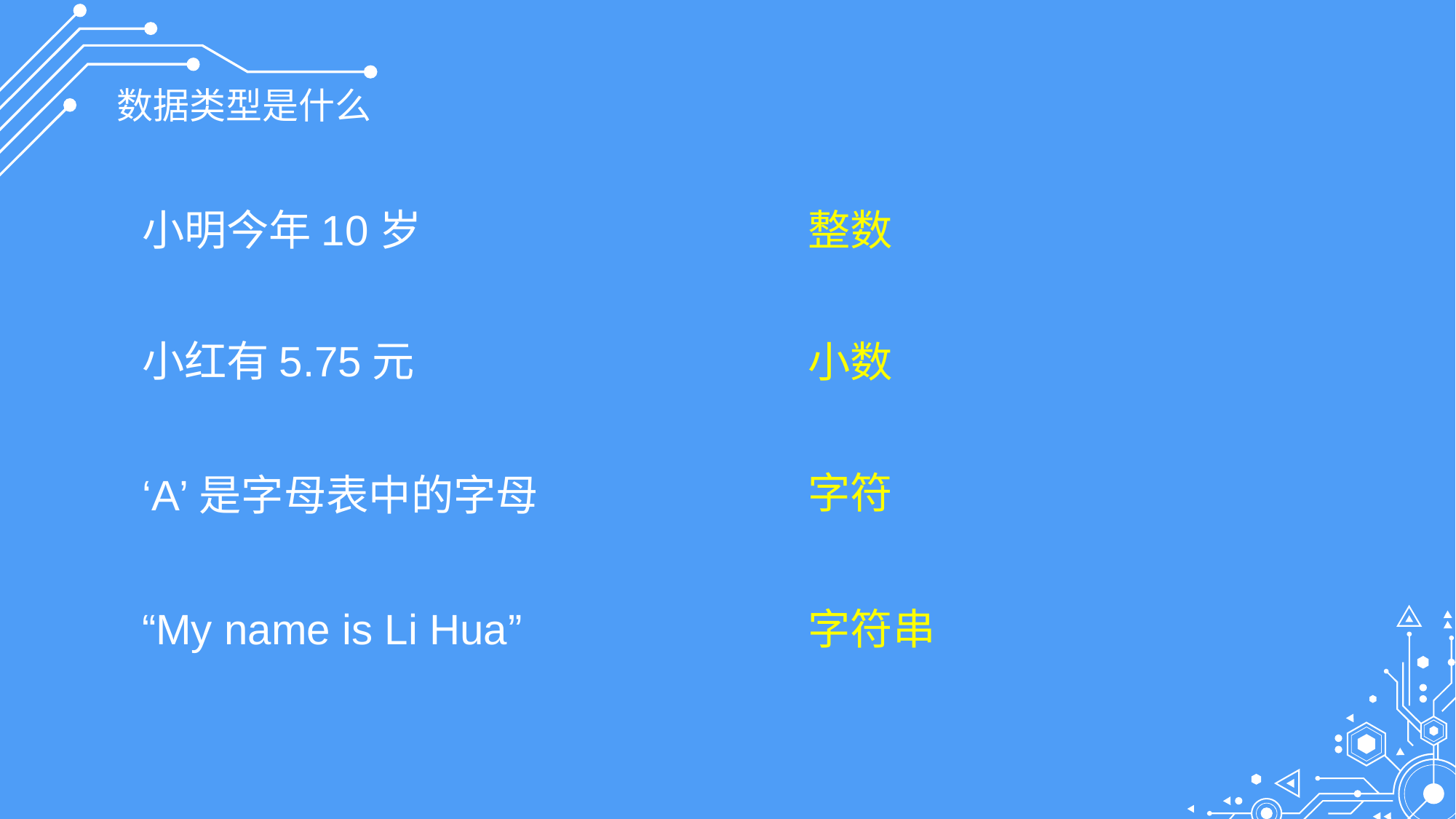

数据类型是什么
小明今年10岁
整数
小红有5.75元
小数
字符
‘A’是字母表中的字母
“My name is Li Hua”
字符串